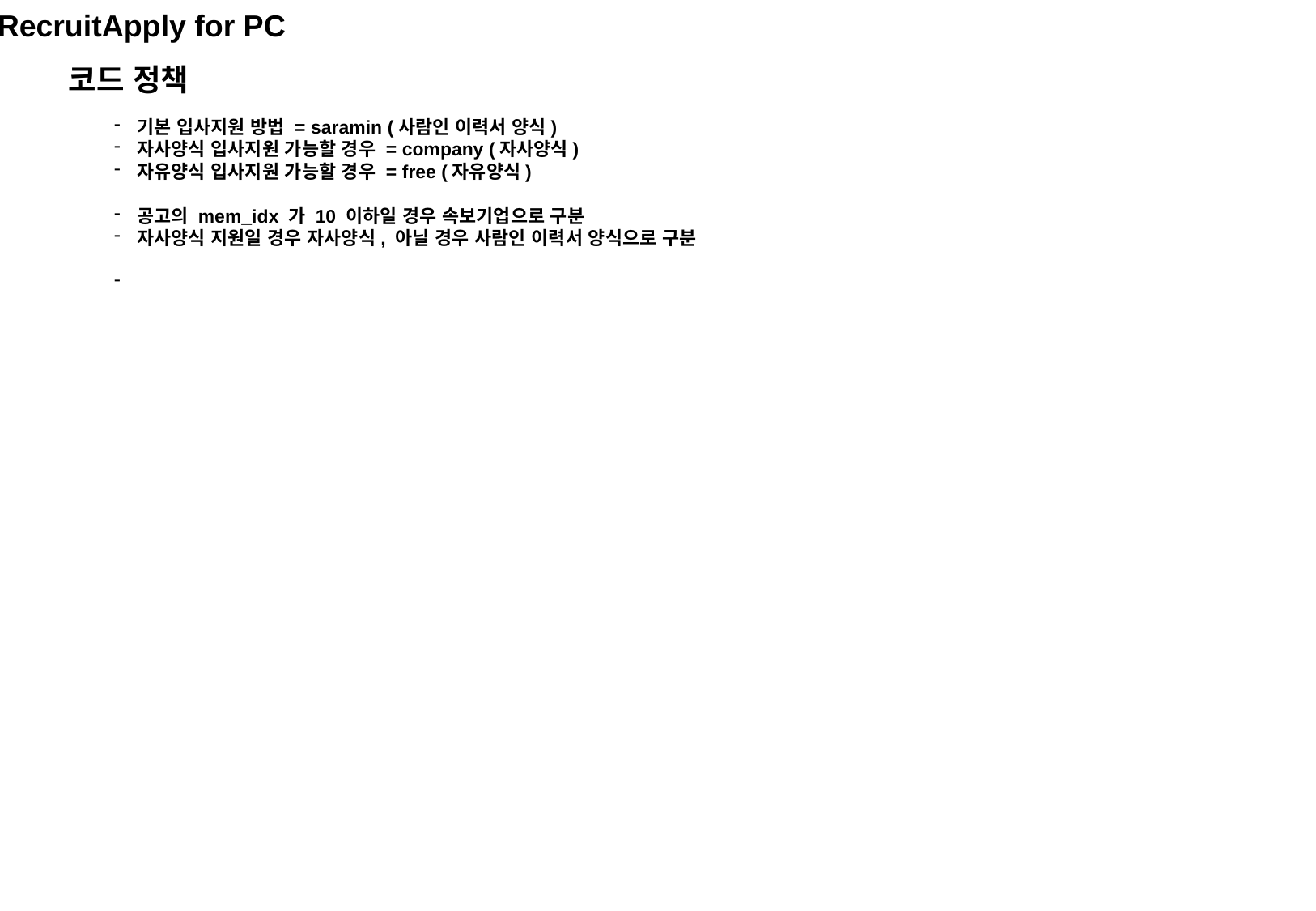

RecruitApply for PC
코드 정책
기본 입사지원 방법 = saramin (사람인 이력서 양식)
자사양식 입사지원 가능할 경우 = company (자사양식)
자유양식 입사지원 가능할 경우 = free (자유양식)

공고의 mem_idx 가 10 이하일 경우 속보기업으로 구분
자사양식 지원일 경우 자사양식, 아닐 경우 사람인 이력서 양식으로 구분